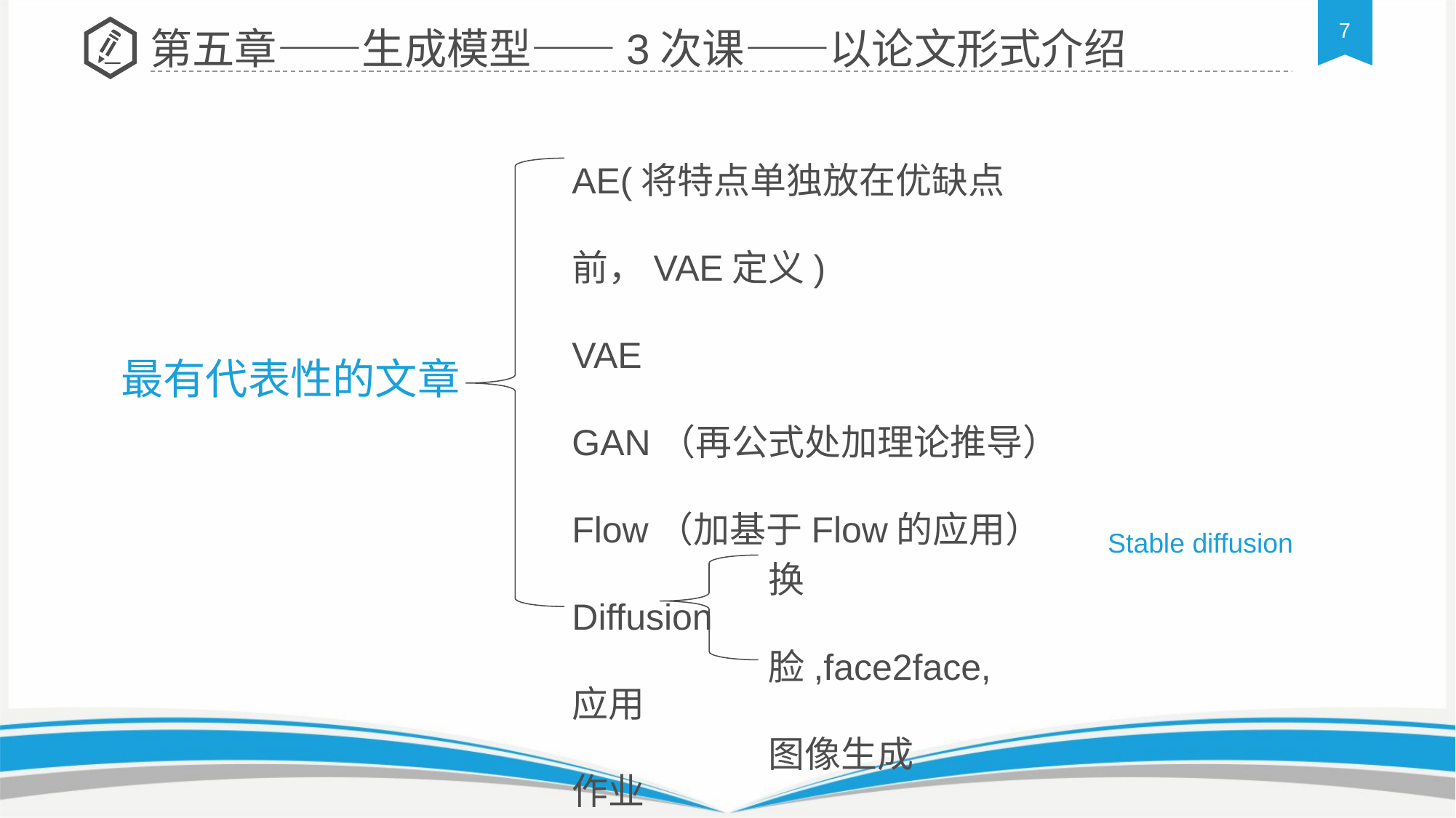

第五章——生成模型——3次课——以论文形式介绍
AE(将特点单独放在优缺点前，VAE定义)
VAE
GAN（再公式处加理论推导）
Flow（加基于Flow的应用）
Diffusion
应用
作业

最有代表性的文章
换脸,face2face,
图像生成
Stable diffusion